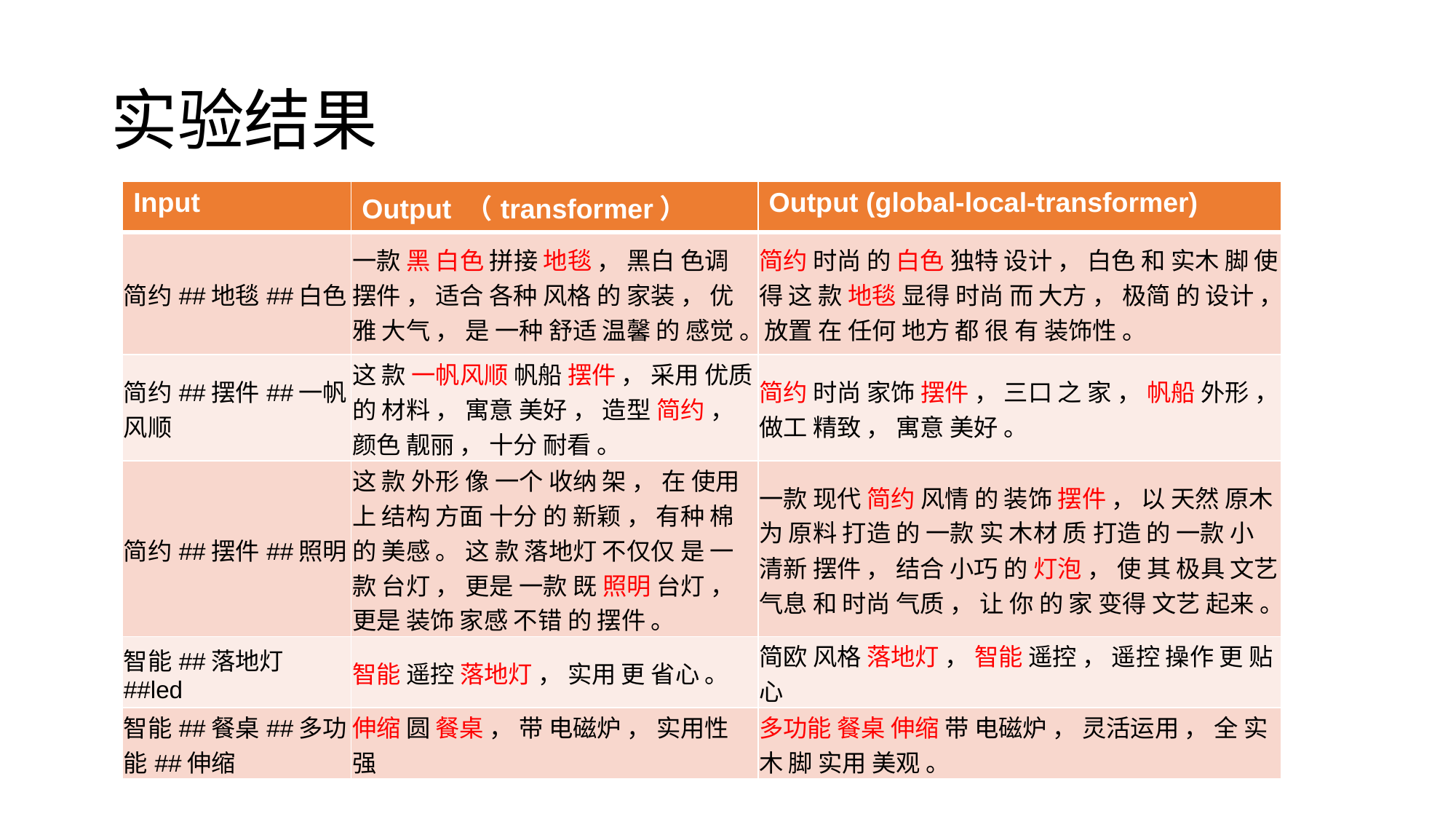

# 实验结果
| Input | Output （transformer） | Output (global-local-transformer) |
| --- | --- | --- |
| 简约##地毯##白色 | 一款 黑 白色 拼接 地毯 ， 黑白 色调 摆件 ， 适合 各种 风格 的 家装 ， 优雅 大气 ， 是 一种 舒适 温馨 的 感觉 。 | 简约 时尚 的 白色 独特 设计 ， 白色 和 实木 脚 使得 这 款 地毯 显得 时尚 而 大方 ， 极简 的 设计 ， 放置 在 任何 地方 都 很 有 装饰性 。 |
| 简约##摆件##一帆风顺 | 这 款 一帆风顺 帆船 摆件 ， 采用 优质 的 材料 ， 寓意 美好 ， 造型 简约 ， 颜色 靓丽 ， 十分 耐看 。 | 简约 时尚 家饰 摆件 ， 三口 之 家 ， 帆船 外形 ， 做工 精致 ， 寓意 美好 。 |
| 简约##摆件##照明 | 这 款 外形 像 一个 收纳 架 ， 在 使用 上 结构 方面 十分 的 新颖 ， 有种 棉 的 美感 。 这 款 落地灯 不仅仅 是 一款 台灯 ， 更是 一款 既 照明 台灯 ， 更是 装饰 家感 不错 的 摆件 。 | 一款 现代 简约 风情 的 装饰 摆件 ， 以 天然 原木 为 原料 打造 的 一款 实 木材 质 打造 的 一款 小 清新 摆件 ， 结合 小巧 的 灯泡 ， 使 其 极具 文艺 气息 和 时尚 气质 ， 让 你 的 家 变得 文艺 起来 。 |
| 智能##落地灯##led | 智能 遥控 落地灯 ， 实用 更 省心 。 | 简欧 风格 落地灯 ， 智能 遥控 ， 遥控 操作 更 贴心 |
| 智能##餐桌##多功能##伸缩 | 伸缩 圆 餐桌 ， 带 电磁炉 ， 实用性 强 | 多功能 餐桌 伸缩 带 电磁炉 ， 灵活运用 ， 全 实木 脚 实用 美观 。 |